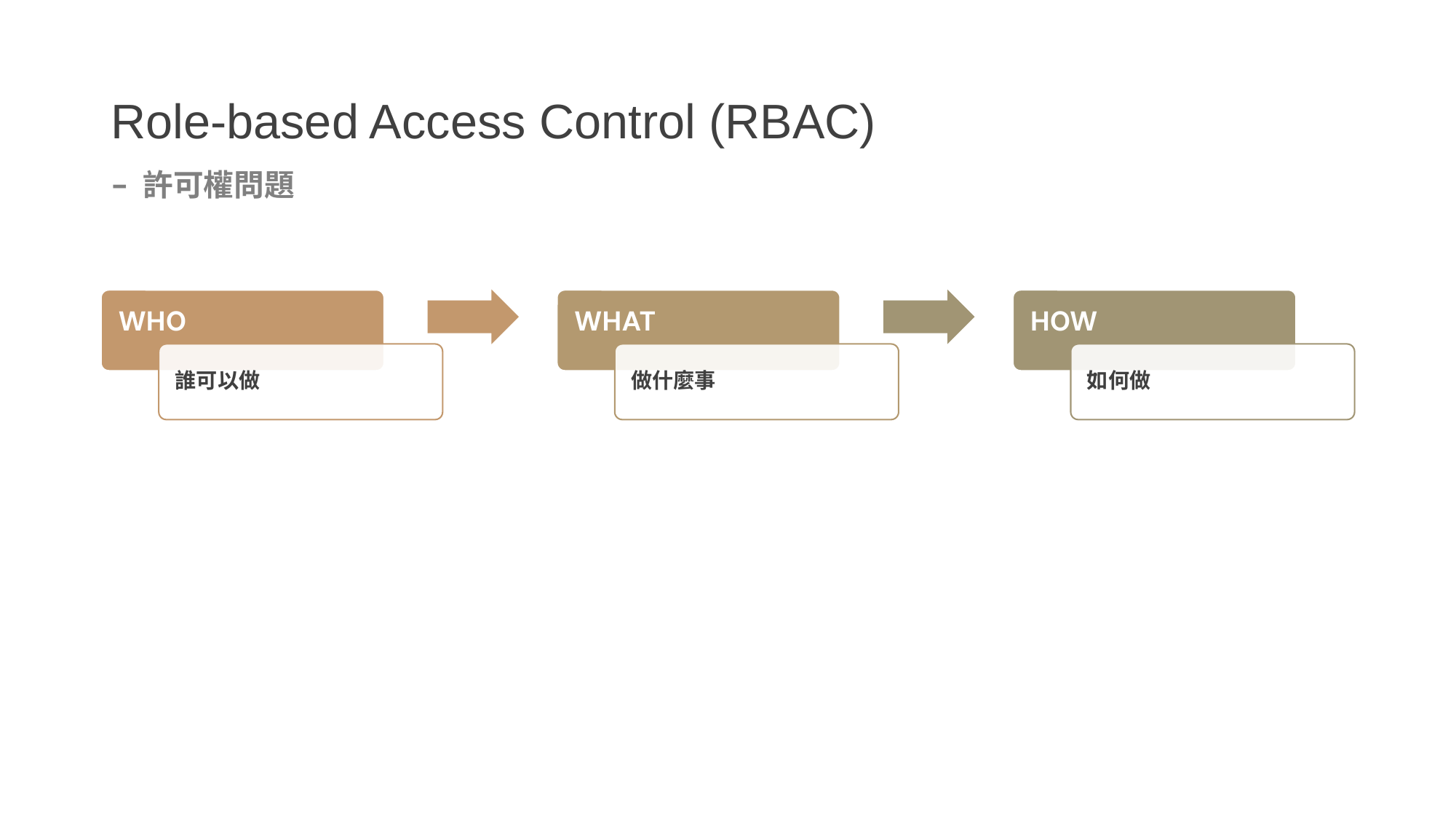

# Role-based Access Control (RBAC)
- 許可權問題

WHO
誰可以做

WHAT
做什麼事

HOW
如何做